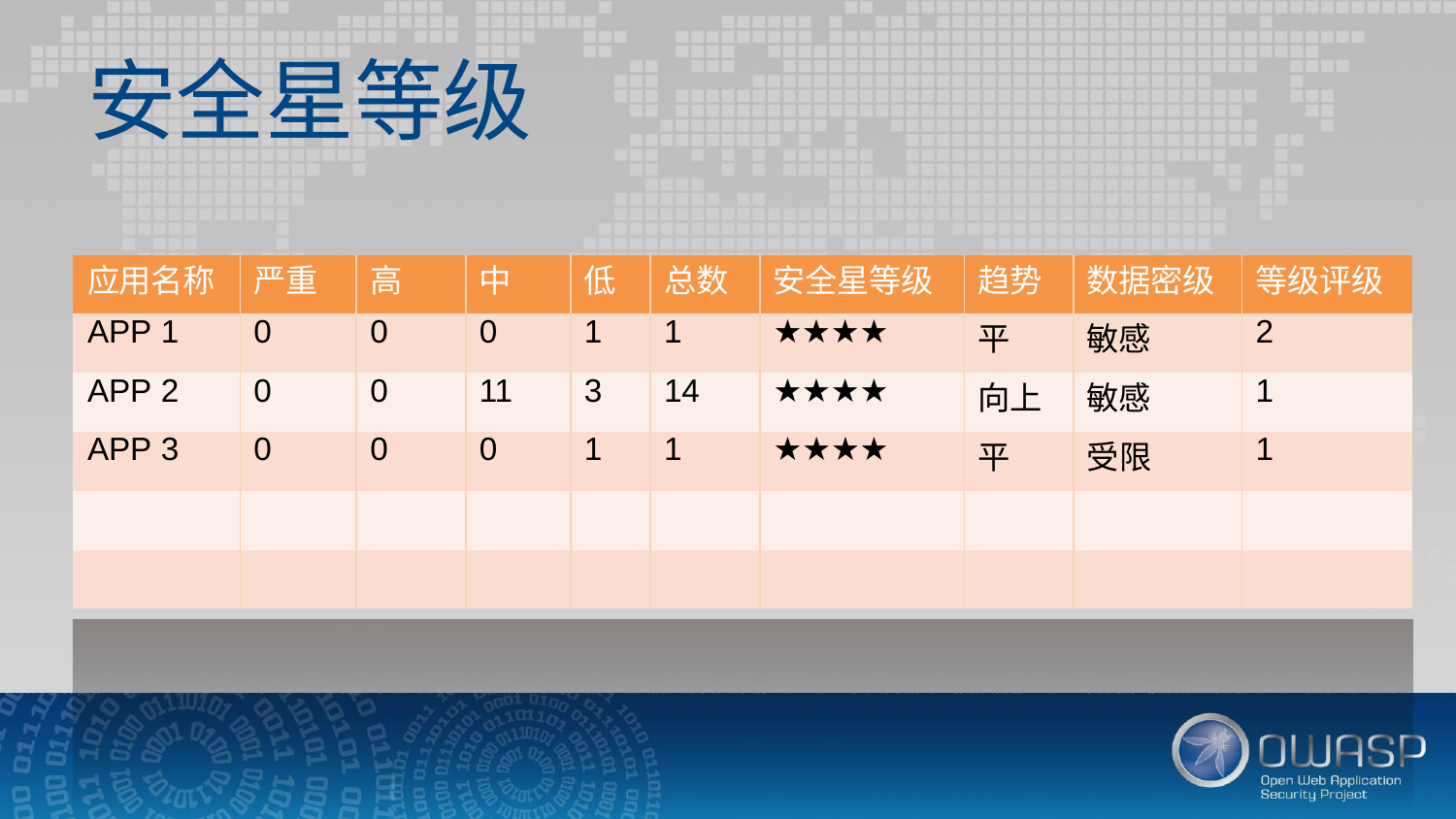

# 安全星等级
| 应用名称 | 严重 | 高 | 中 | 低 | 总数 | 安全星等级 | 趋势 | 数据密级 | 等级评级 |
| --- | --- | --- | --- | --- | --- | --- | --- | --- | --- |
| APP 1 | 0 | 0 | 0 | 1 | 1 | ★★★★ | 平 | 敏感 | 2 |
| APP 2 | 0 | 0 | 11 | 3 | 14 | ★★★★ | 向上 | 敏感 | 1 |
| APP 3 | 0 | 0 | 0 | 1 | 1 | ★★★★ | 平 | 受限 | 1 |
|  |  |  |  |  |  |  |  |  |  |
|  |  |  |  |  |  |  |  |  |  |